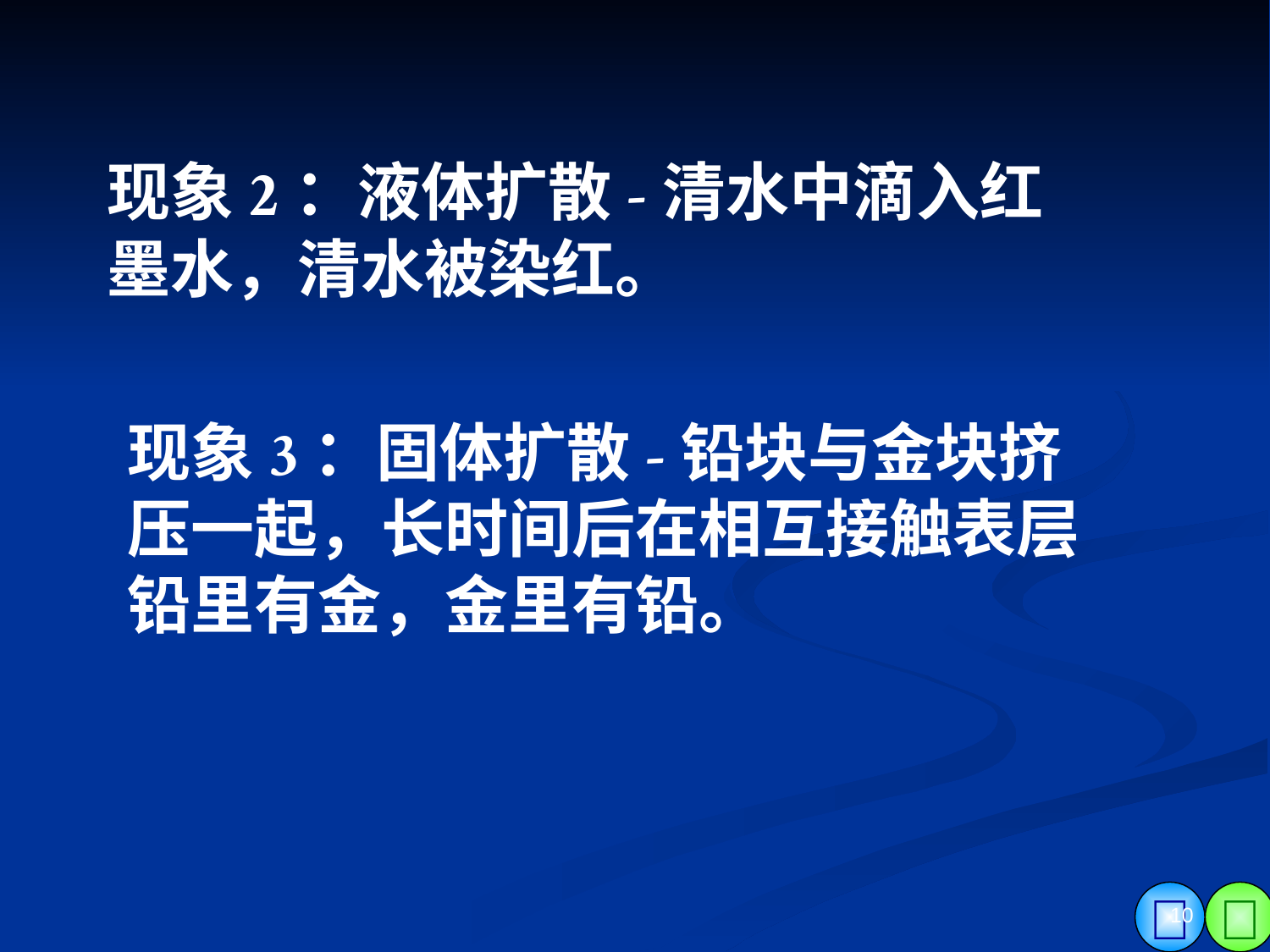

现象2：液体扩散-清水中滴入红墨水，清水被染红。
现象3：固体扩散-铅块与金块挤压一起，长时间后在相互接触表层铅里有金，金里有铅。
10